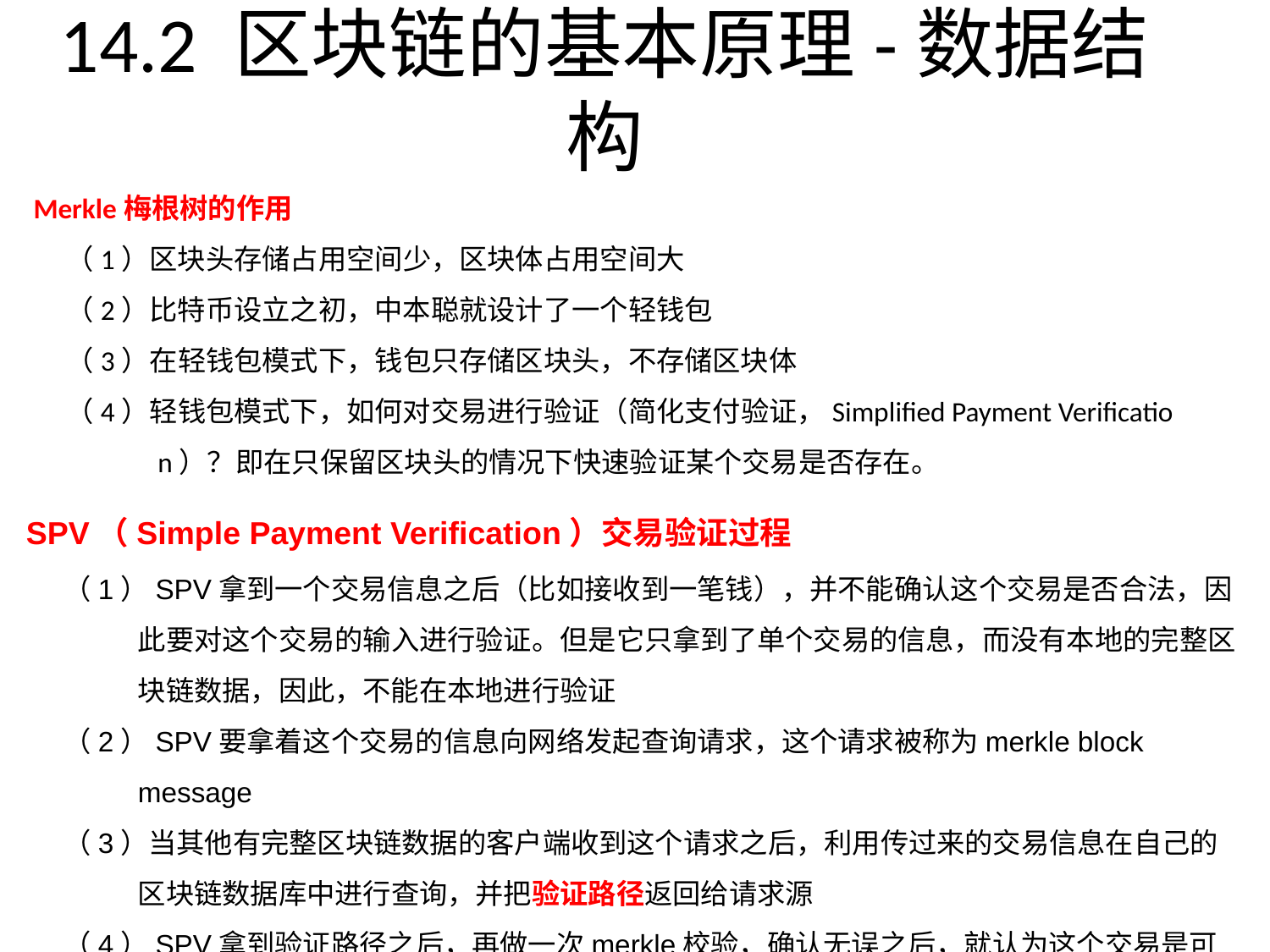

# 14.2 区块链的基本原理-数据结构
Merkle梅根树的作用
    （1）区块头存储占用空间少，区块体占用空间大
    （2）比特币设立之初，中本聪就设计了一个轻钱包
    （3）在轻钱包模式下，钱包只存储区块头，不存储区块体
    （4）轻钱包模式下，如何对交易进行验证（简化支付验证，Simplified Payment Verification）？即在只保留区块头的情况下快速验证某个交易是否存在。
SPV（Simple Payment Verification）交易验证过程
（1）SPV拿到一个交易信息之后（比如接收到一笔钱），并不能确认这个交易是否合法，因此要对这个交易的输入进行验证。但是它只拿到了单个交易的信息，而没有本地的完整区块链数据，因此，不能在本地进行验证
（2）SPV要拿着这个交易的信息向网络发起查询请求，这个请求被称为merkle block message
（3）当其他有完整区块链数据的客户端收到这个请求之后，利用传过来的交易信息在自己的区块链数据库中进行查询，并把验证路径返回给请求源
（4）SPV拿到验证路径之后，再做一次merkle校验，确认无误之后，就认为这个交易是可信的